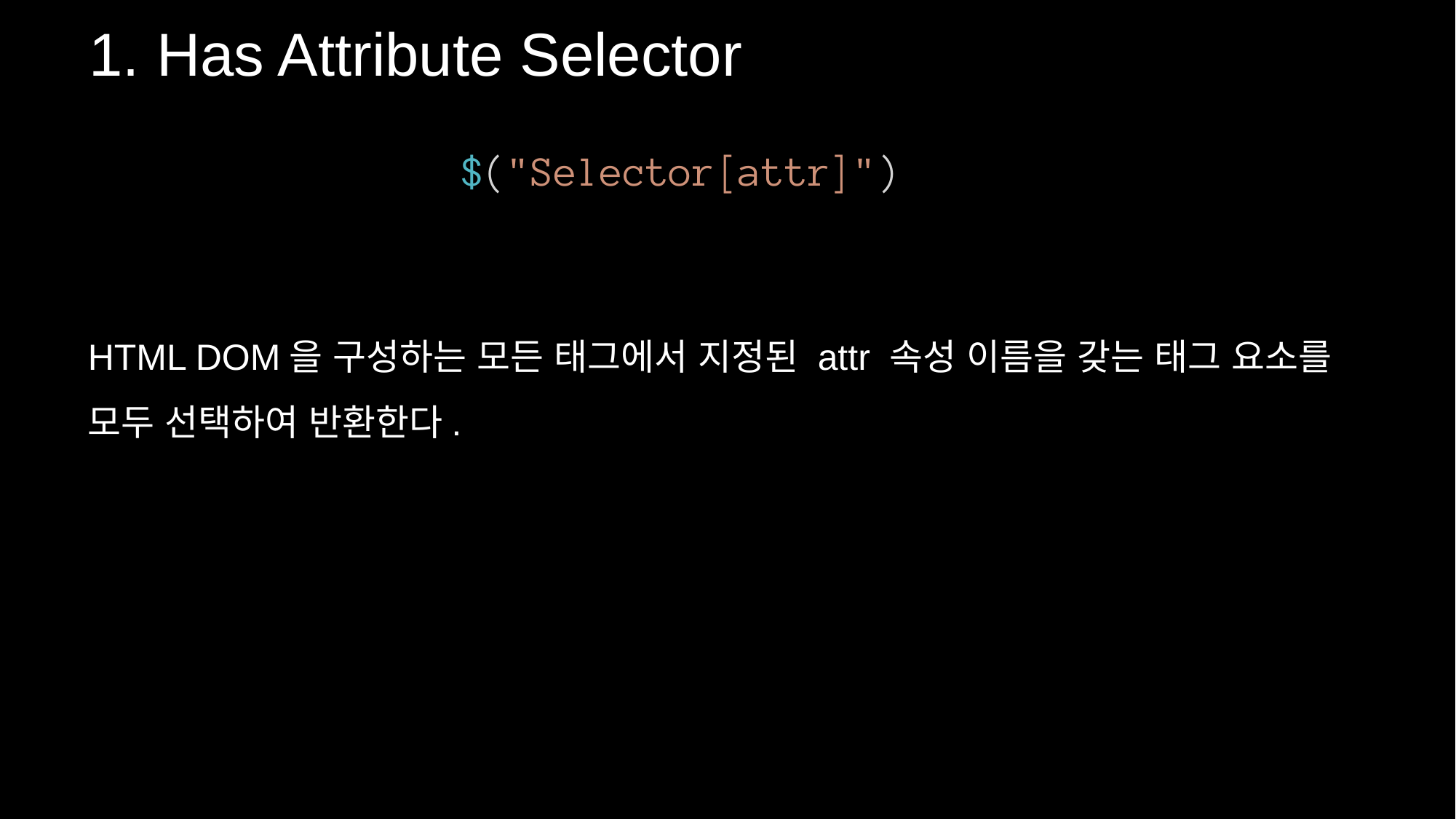

1. Has Attribute Selector
 $("Selector[attr]")
HTML DOM을 구성하는 모든 태그에서 지정된 attr 속성 이름을 갖는 태그 요소를 모두 선택하여 반환한다.